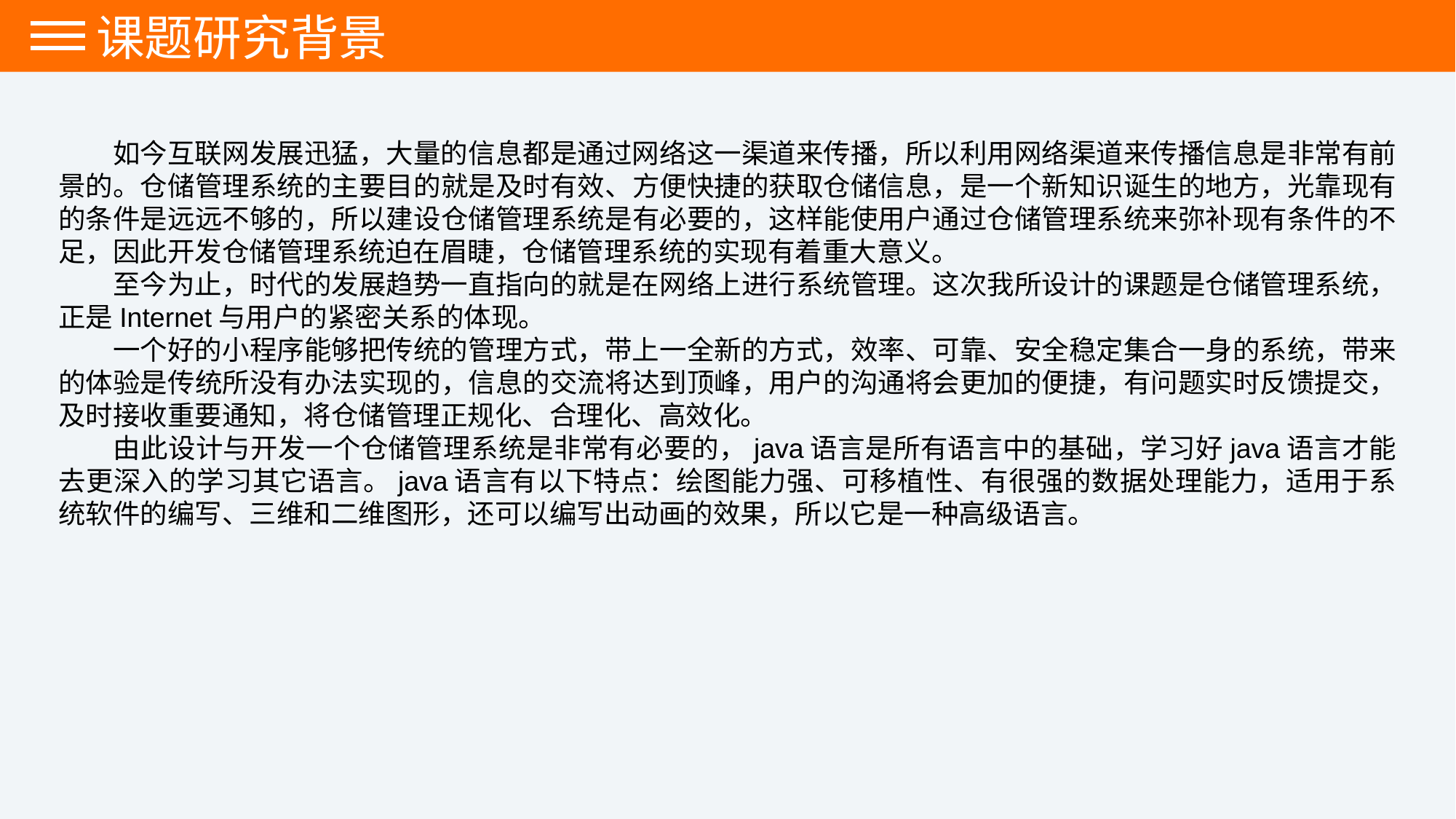

课题研究背景
如今互联网发展迅猛，大量的信息都是通过网络这一渠道来传播，所以利用网络渠道来传播信息是非常有前景的。仓储管理系统的主要目的就是及时有效、方便快捷的获取仓储信息，是一个新知识诞生的地方，光靠现有的条件是远远不够的，所以建设仓储管理系统是有必要的，这样能使用户通过仓储管理系统来弥补现有条件的不足，因此开发仓储管理系统迫在眉睫，仓储管理系统的实现有着重大意义。
至今为止，时代的发展趋势一直指向的就是在网络上进行系统管理。这次我所设计的课题是仓储管理系统，正是Internet与用户的紧密关系的体现。
一个好的小程序能够把传统的管理方式，带上一全新的方式，效率、可靠、安全稳定集合一身的系统，带来的体验是传统所没有办法实现的，信息的交流将达到顶峰，用户的沟通将会更加的便捷，有问题实时反馈提交，及时接收重要通知，将仓储管理正规化、合理化、高效化。
由此设计与开发一个仓储管理系统是非常有必要的，java语言是所有语言中的基础，学习好java语言才能去更深入的学习其它语言。java语言有以下特点：绘图能力强、可移植性、有很强的数据处理能力，适用于系统软件的编写、三维和二维图形，还可以编写出动画的效果，所以它是一种高级语言。